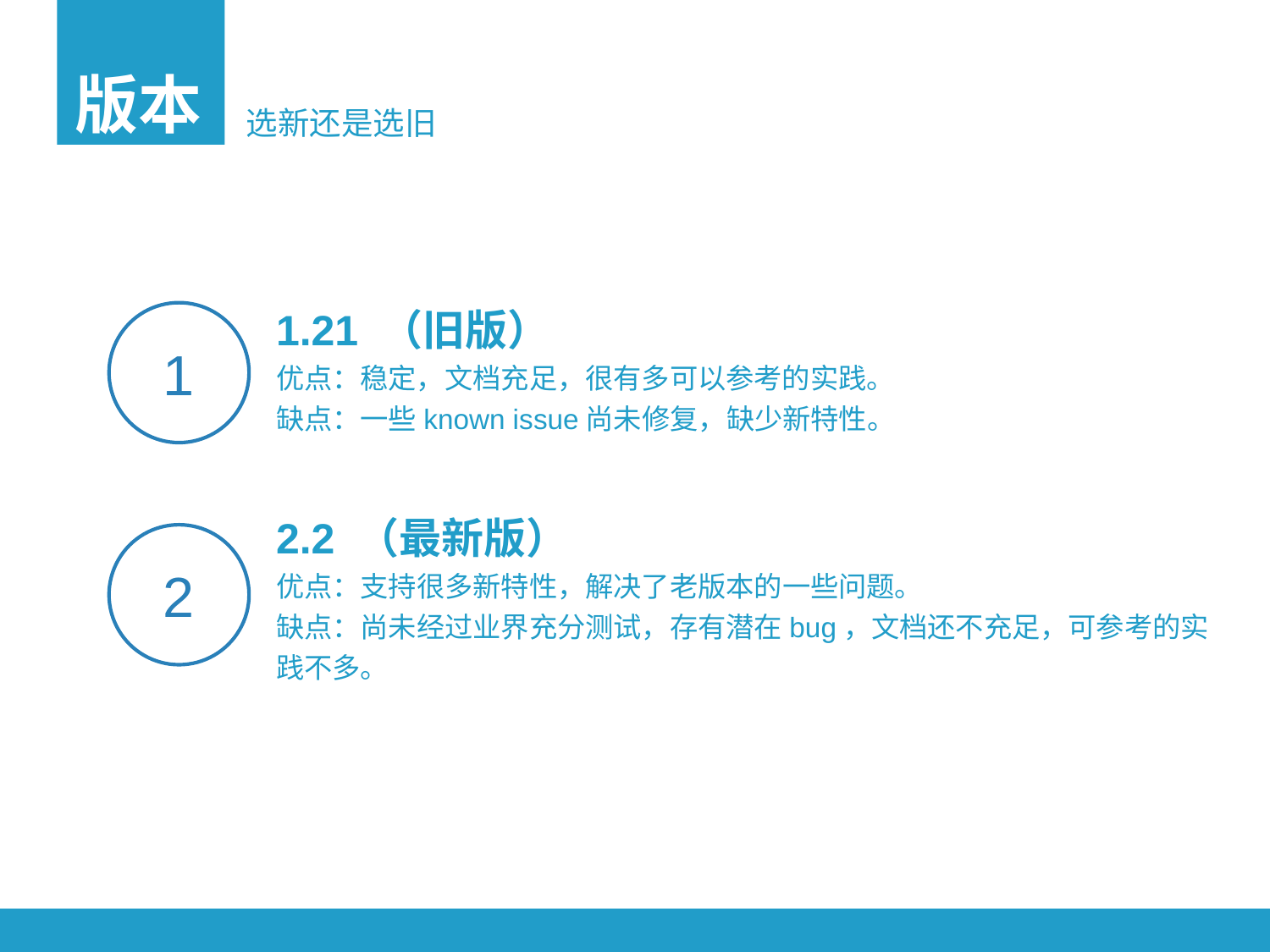

版本
选新还是选旧
1.21 （旧版）
优点：稳定，文档充足，很有多可以参考的实践。
缺点：一些known issue尚未修复，缺少新特性。
1
2.2 （最新版）
优点：支持很多新特性，解决了老版本的一些问题。
缺点：尚未经过业界充分测试，存有潜在bug，文档还不充足，可参考的实践不多。
2